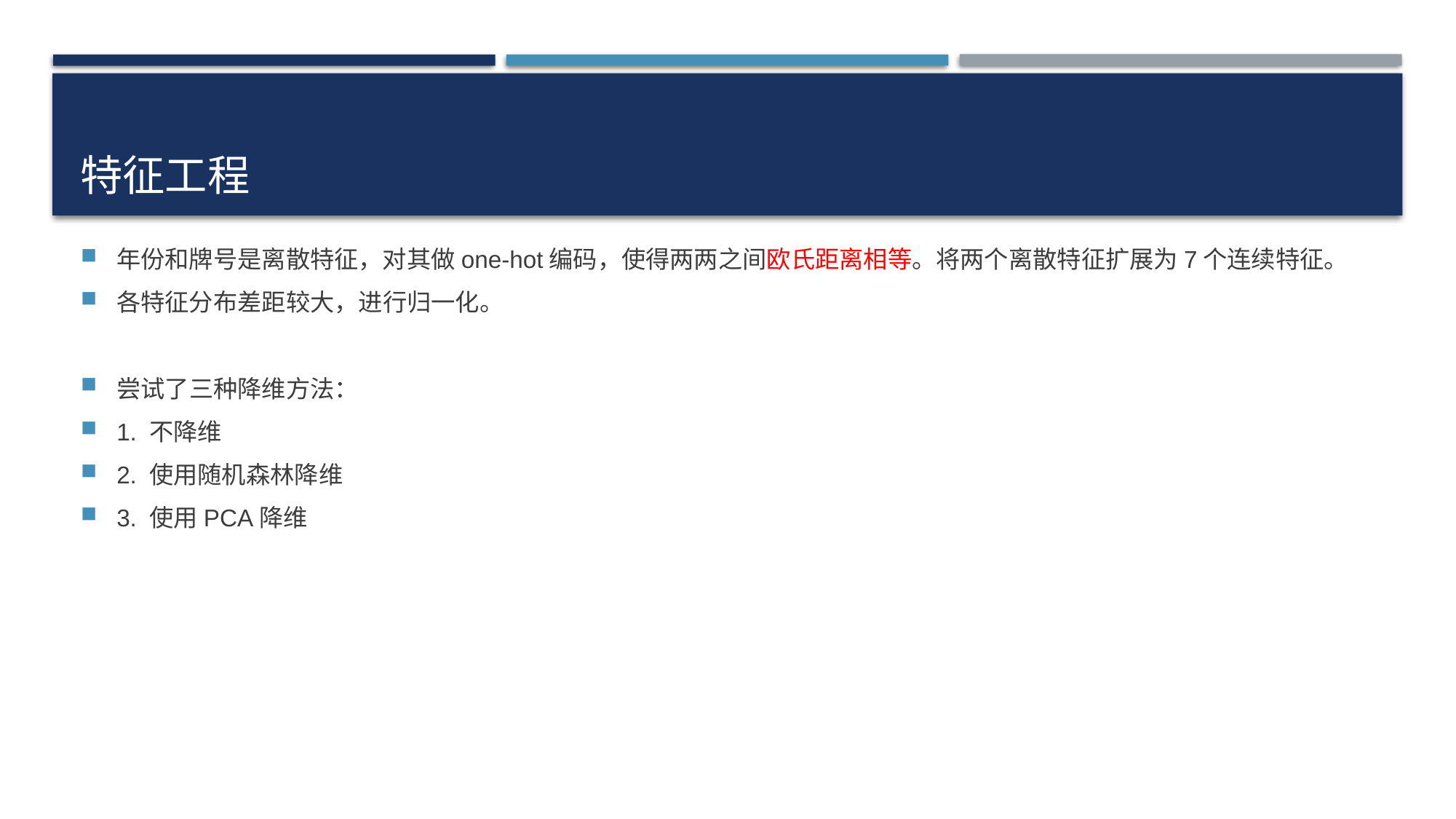

# 特征工程
年份和牌号是离散特征，对其做one-hot编码，使得两两之间欧氏距离相等。将两个离散特征扩展为7个连续特征。
各特征分布差距较大，进行归一化。

尝试了三种降维方法：
1. 不降维
2. 使用随机森林降维
3. 使用PCA降维